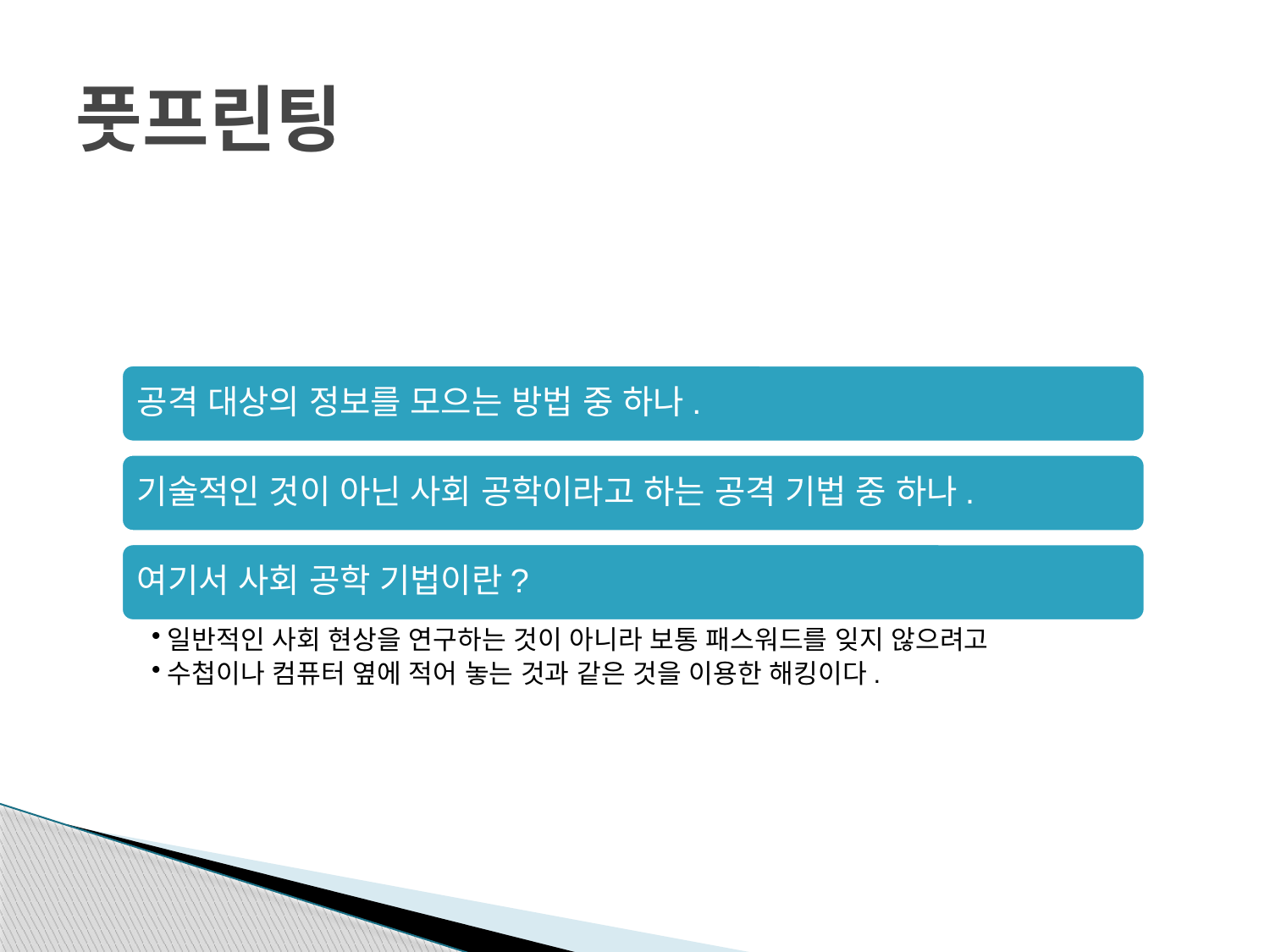

# 풋프린팅
공격 대상의 정보를 모으는 방법 중 하나.
기술적인 것이 아닌 사회 공학이라고 하는 공격 기법 중 하나.
여기서 사회 공학 기법이란?
일반적인 사회 현상을 연구하는 것이 아니라 보통 패스워드를 잊지 않으려고
수첩이나 컴퓨터 옆에 적어 놓는 것과 같은 것을 이용한 해킹이다.